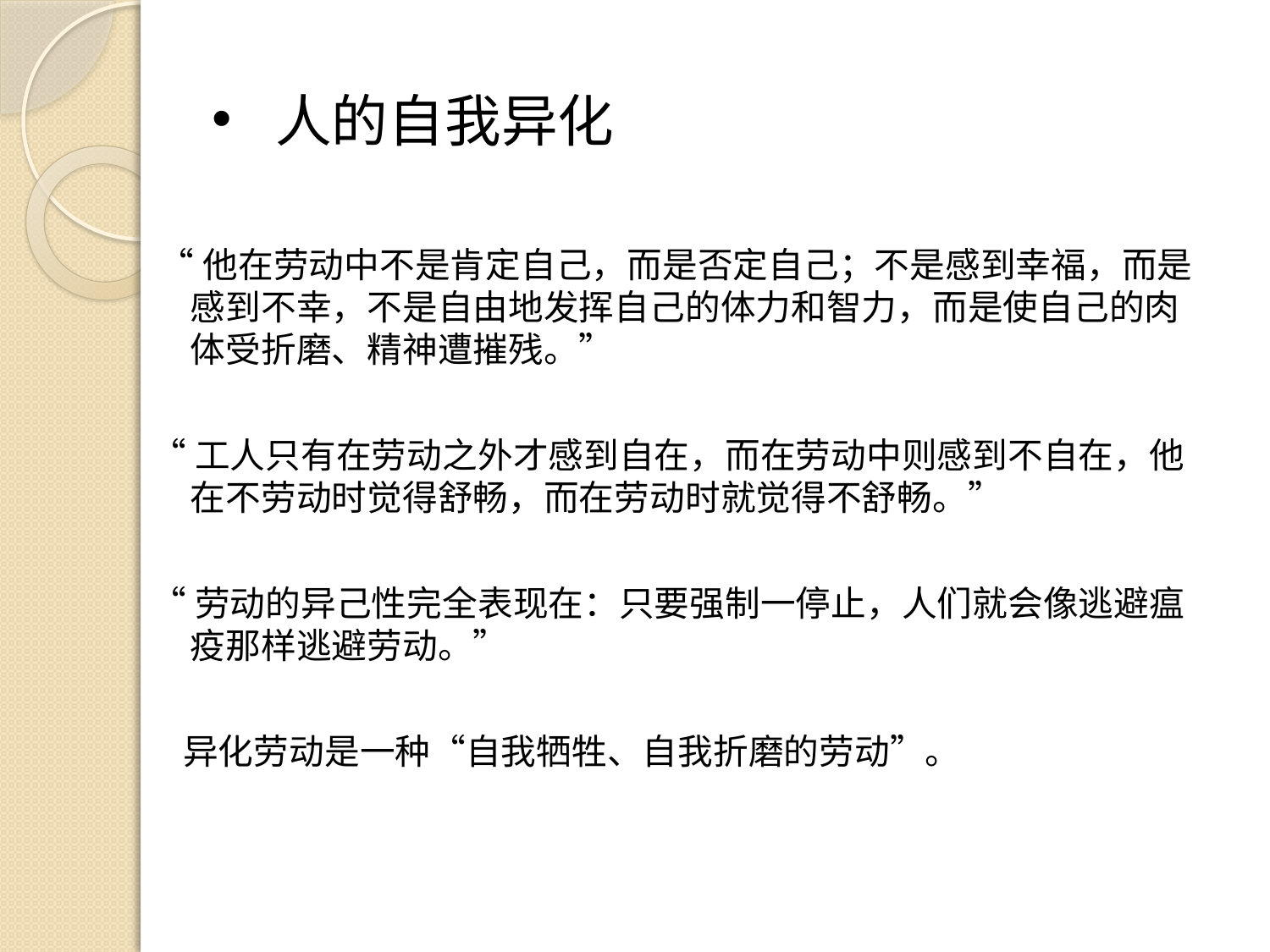

# 人的自我异化
 “他在劳动中不是肯定自己，而是否定自己；不是感到幸福，而是感到不幸，不是自由地发挥自己的体力和智力，而是使自己的肉体受折磨、精神遭摧残。”

“工人只有在劳动之外才感到自在，而在劳动中则感到不自在，他在不劳动时觉得舒畅，而在劳动时就觉得不舒畅。”

“劳动的异己性完全表现在：只要强制一停止，人们就会像逃避瘟疫那样逃避劳动。”

   异化劳动是一种“自我牺牲、自我折磨的劳动”。